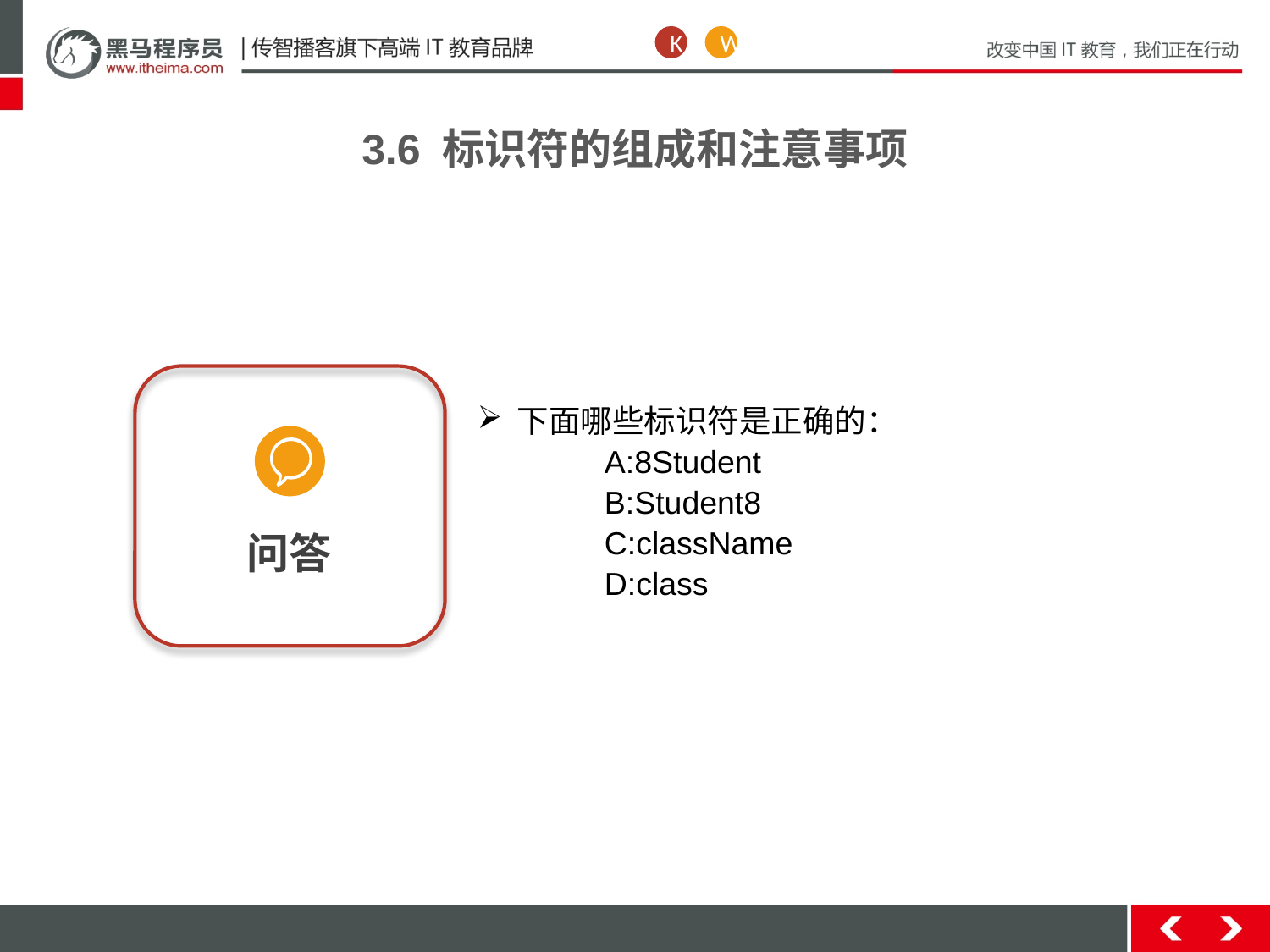

K
W
3.6 标识符的组成和注意事项

问答
下面哪些标识符是正确的：
	A:8Student
	B:Student8
	C:className
	D:class